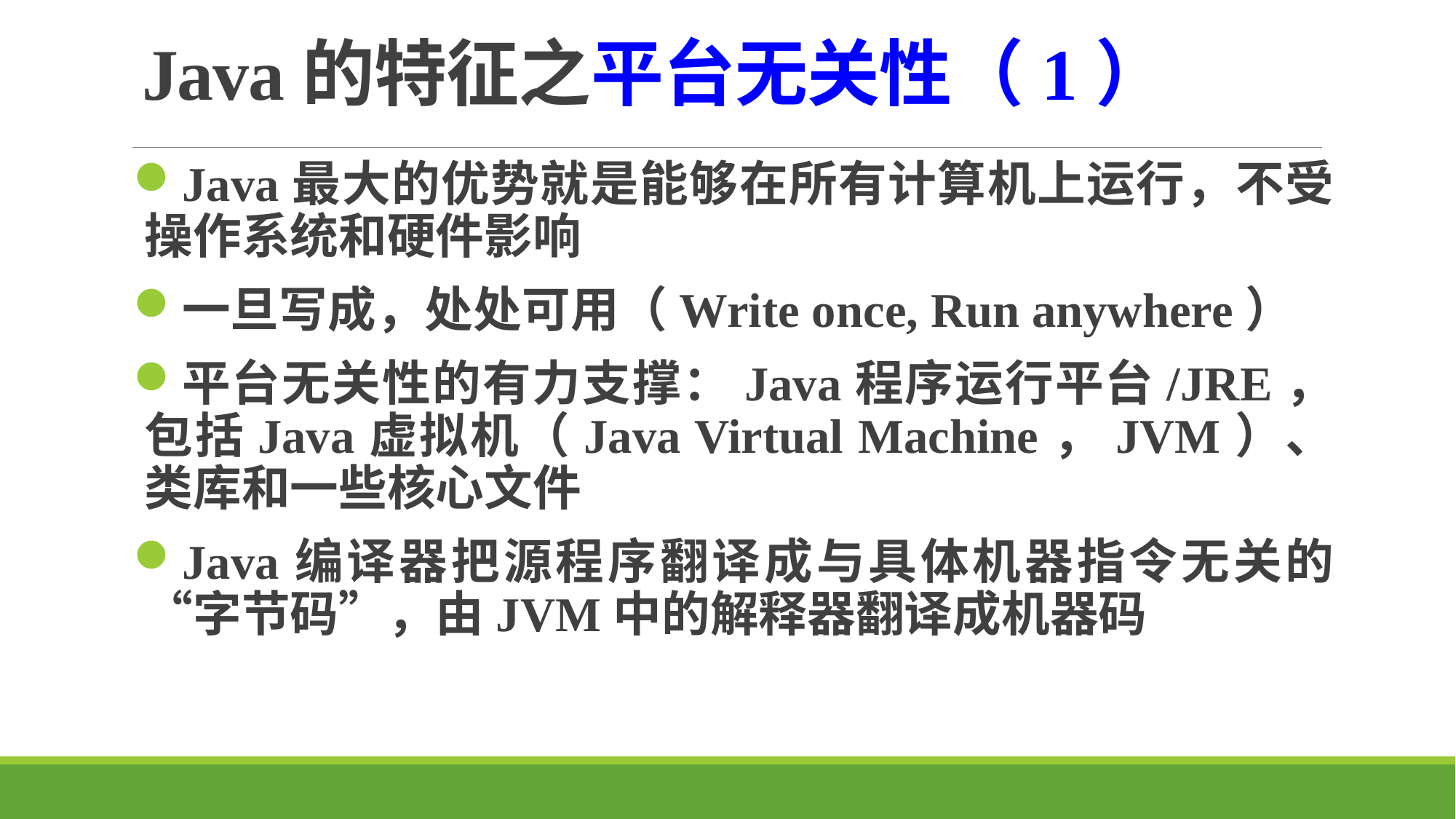

# Java的特征之平台无关性（1）
Java最大的优势就是能够在所有计算机上运行，不受操作系统和硬件影响
一旦写成，处处可用（Write once, Run anywhere）
平台无关性的有力支撑：Java程序运行平台/JRE，包括Java虚拟机（Java Virtual Machine，JVM）、类库和一些核心文件
Java编译器把源程序翻译成与具体机器指令无关的 “字节码”，由JVM中的解释器翻译成机器码